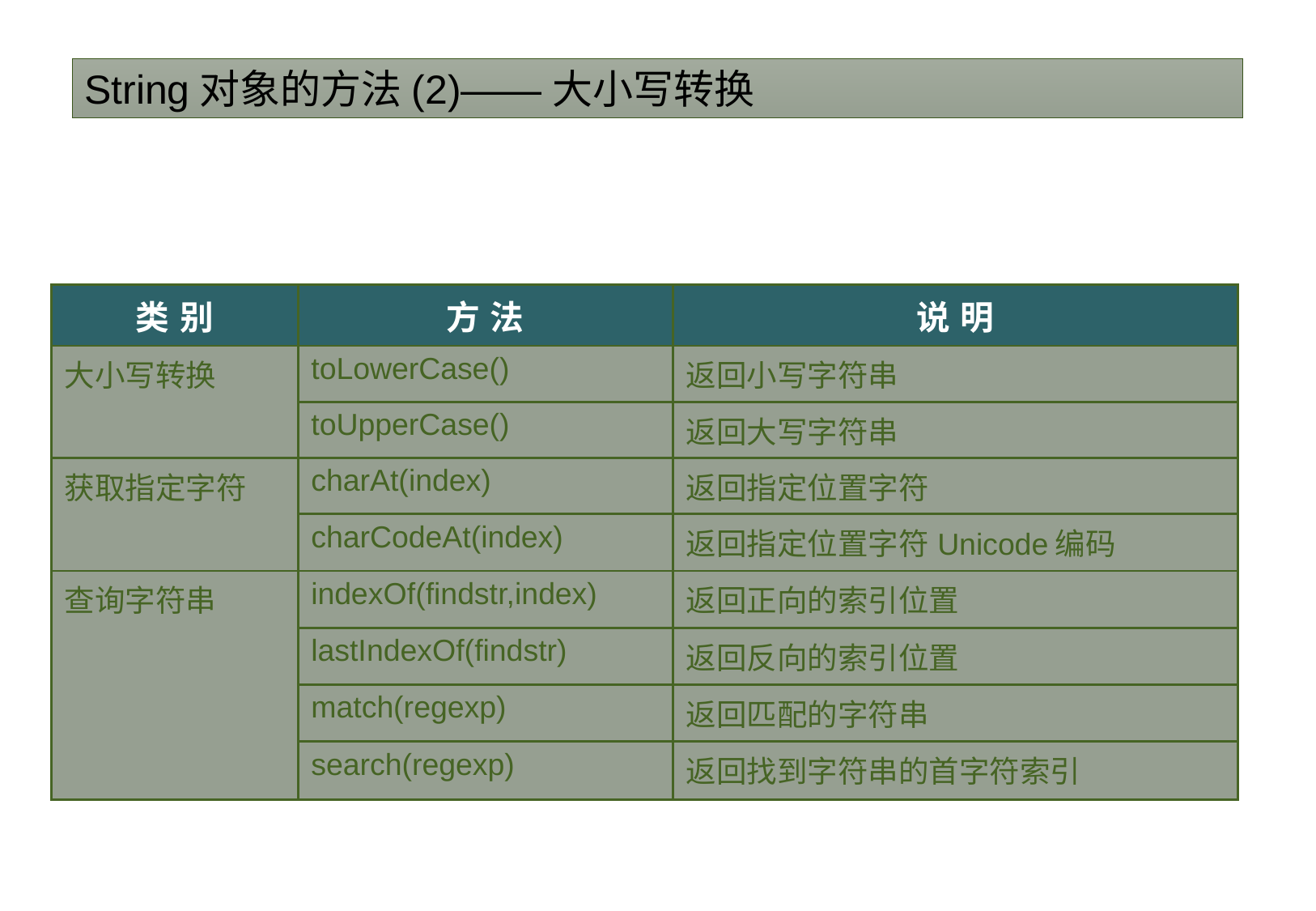

# String对象的方法(2)——大小写转换

| 类别 | 方法 | 说明 |
| --- | --- | --- |
| 大小写转换 | toLowerCase() | 返回小写字符串 |
|  | toUpperCase() | 返回大写字符串 |
| 获取指定字符 | charAt(index) | 返回指定位置字符 |
|  | charCodeAt(index) | 返回指定位置字符Unicode编码 |
| 查询字符串 | indexOf(findstr,index) | 返回正向的索引位置 |
|  | lastIndexOf(findstr) | 返回反向的索引位置 |
|  | match(regexp) | 返回匹配的字符串 |
|  | search(regexp) | 返回找到字符串的首字符索引 |